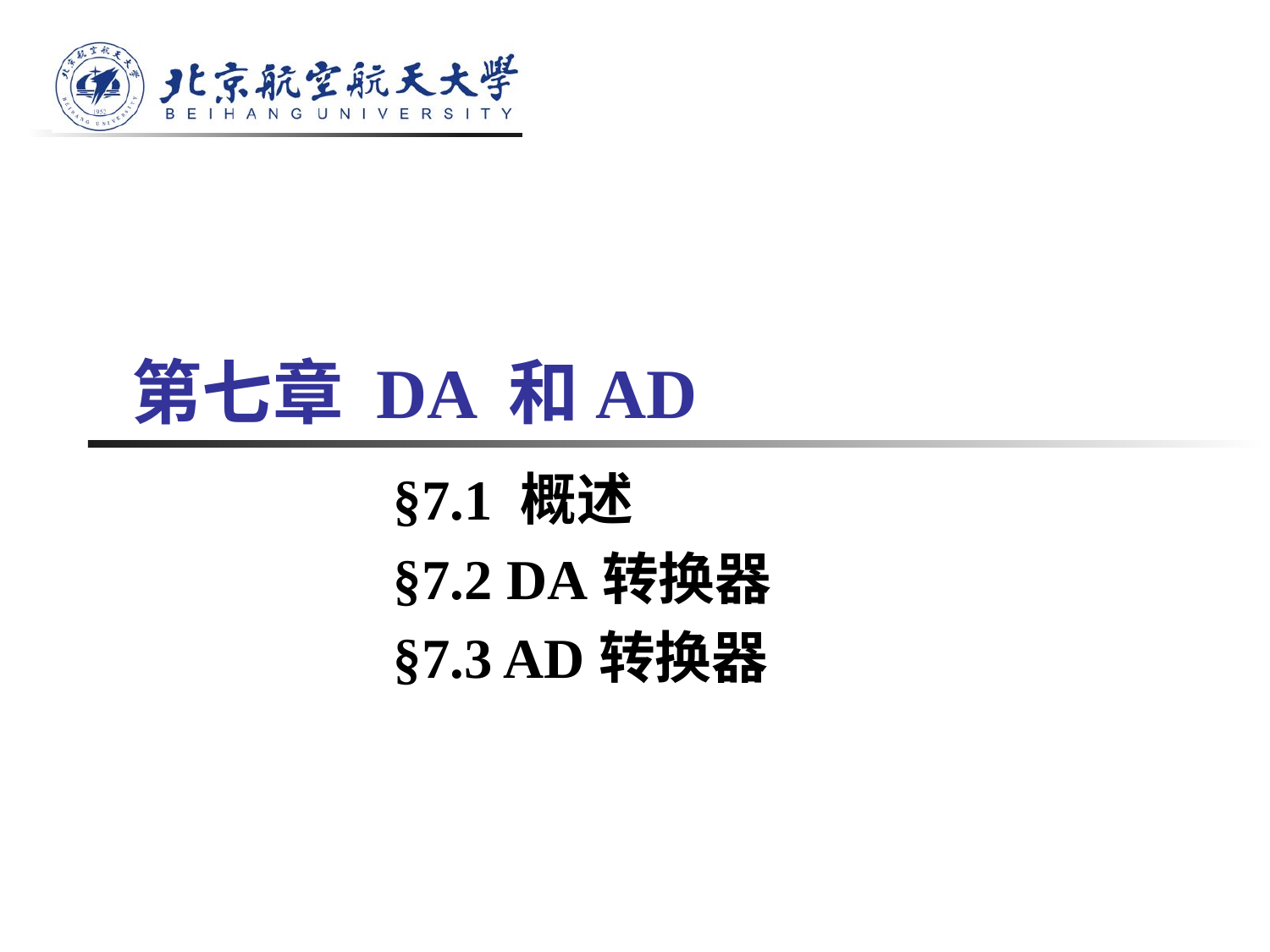

# 第七章 DA 和AD
                §7.1 概述
                §7.2 DA转换器
                §7.3 AD转换器